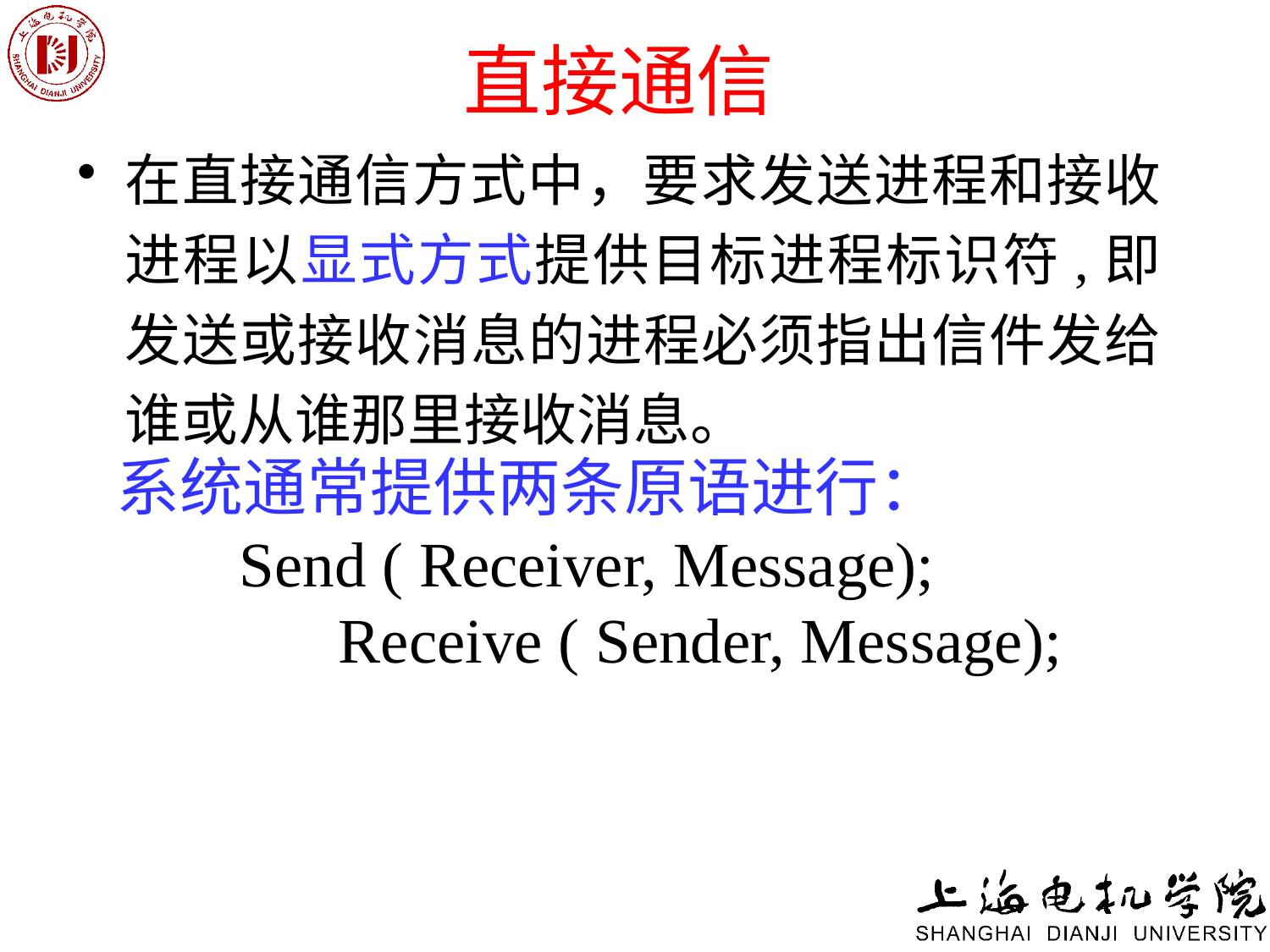

# 直接通信
在直接通信方式中，要求发送进程和接收进程以显式方式提供目标进程标识符,即发送或接收消息的进程必须指出信件发给谁或从谁那里接收消息。
系统通常提供两条原语进行：
       Send ( Receiver, Message);
              Receive ( Sender, Message);